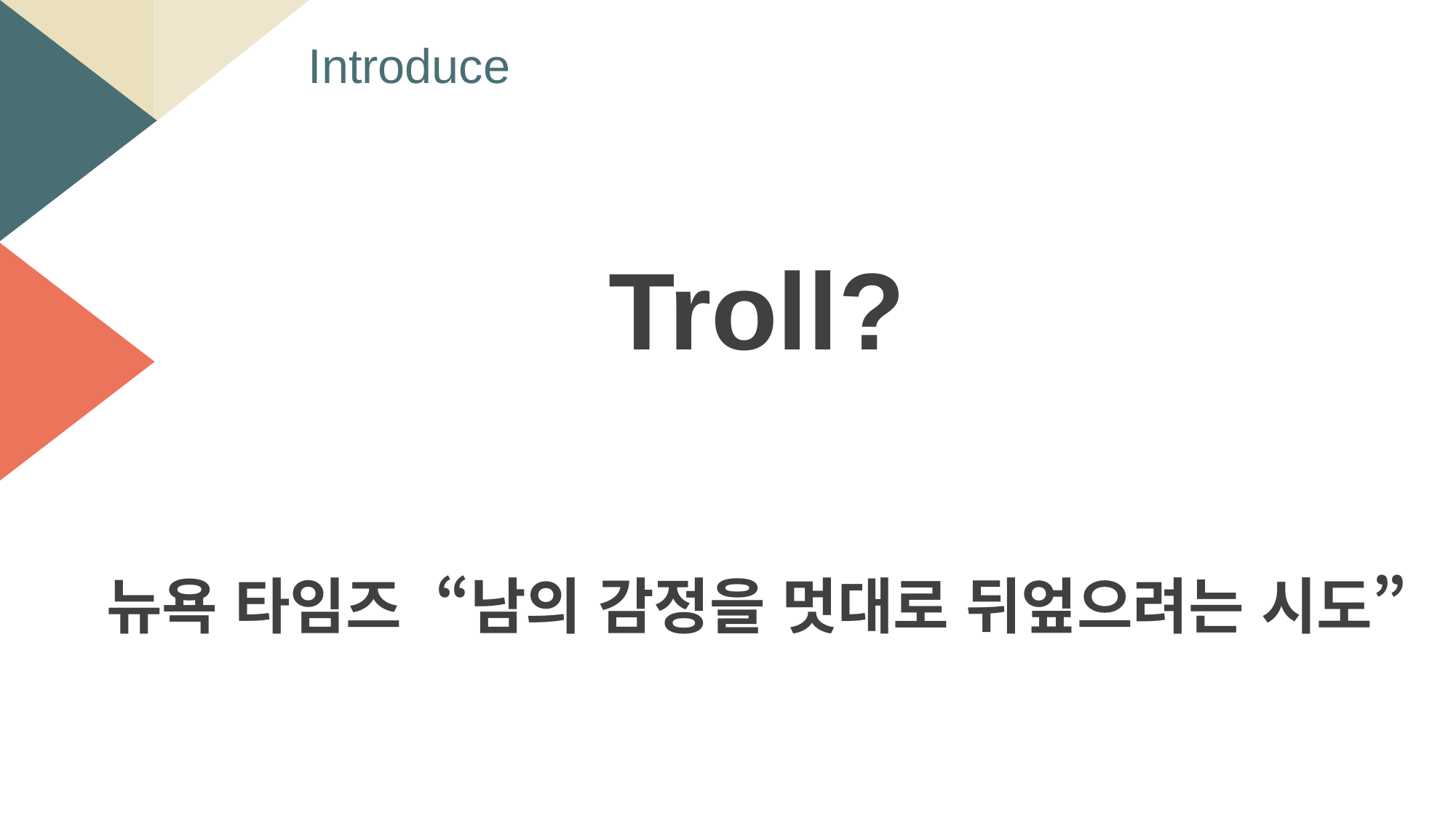

Introduce
Troll?
뉴욕 타임즈  “남의 감정을 멋대로 뒤엎으려는 시도”